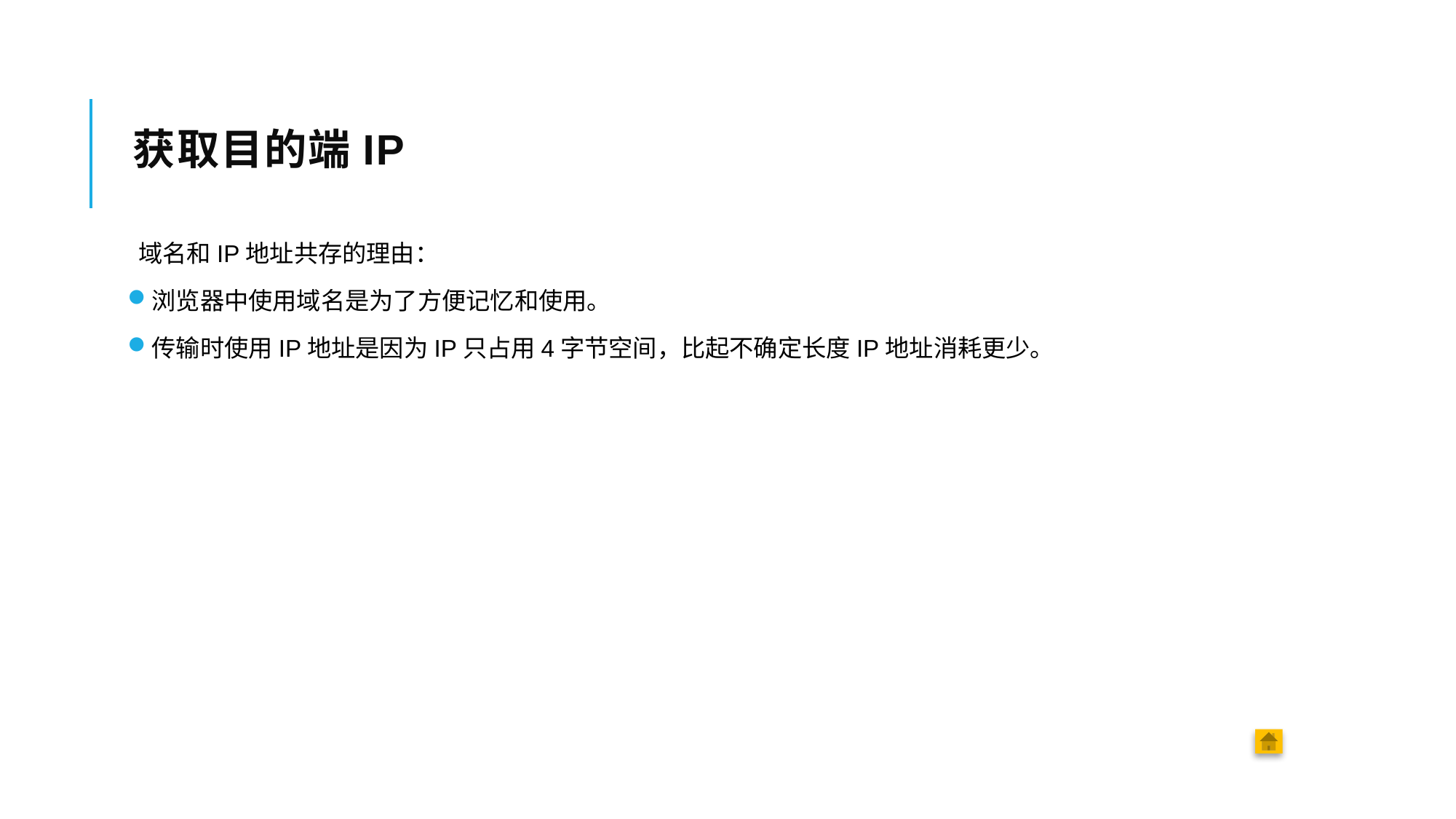

# 获取目的端IP
域名和IP地址共存的理由：
浏览器中使用域名是为了方便记忆和使用。
传输时使用IP地址是因为IP只占用4字节空间，比起不确定长度IP地址消耗更少。